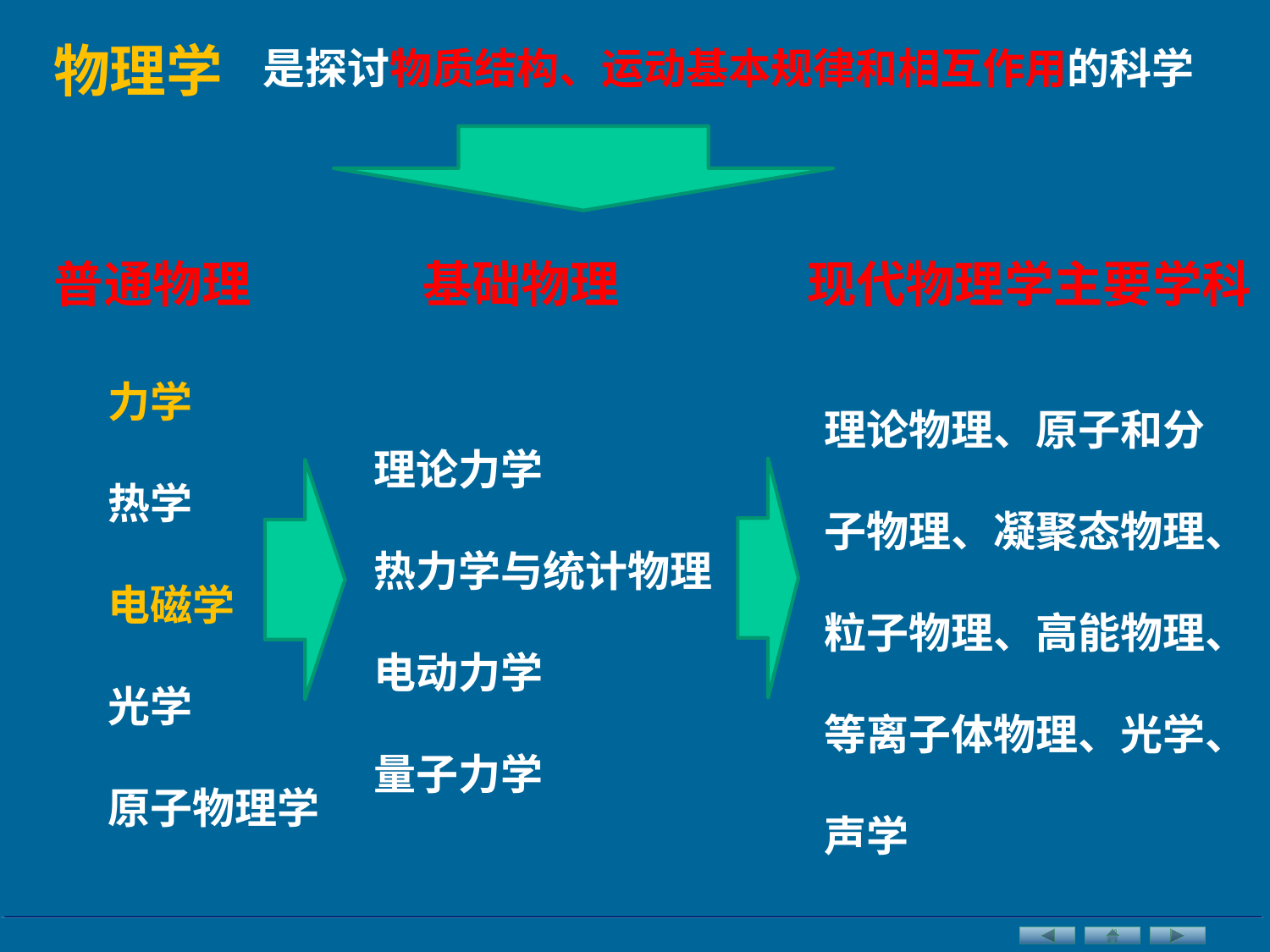

物理学
是探讨物质结构、运动基本规律和相互作用的科学

普通物理
基础物理
现代物理学主要学科
力学
热学
电磁学
光学
原子物理学
理论物理、原子和分子物理、凝聚态物理、粒子物理、高能物理、等离子体物理、光学、声学
理论力学
热力学与统计物理
电动力学
量子力学